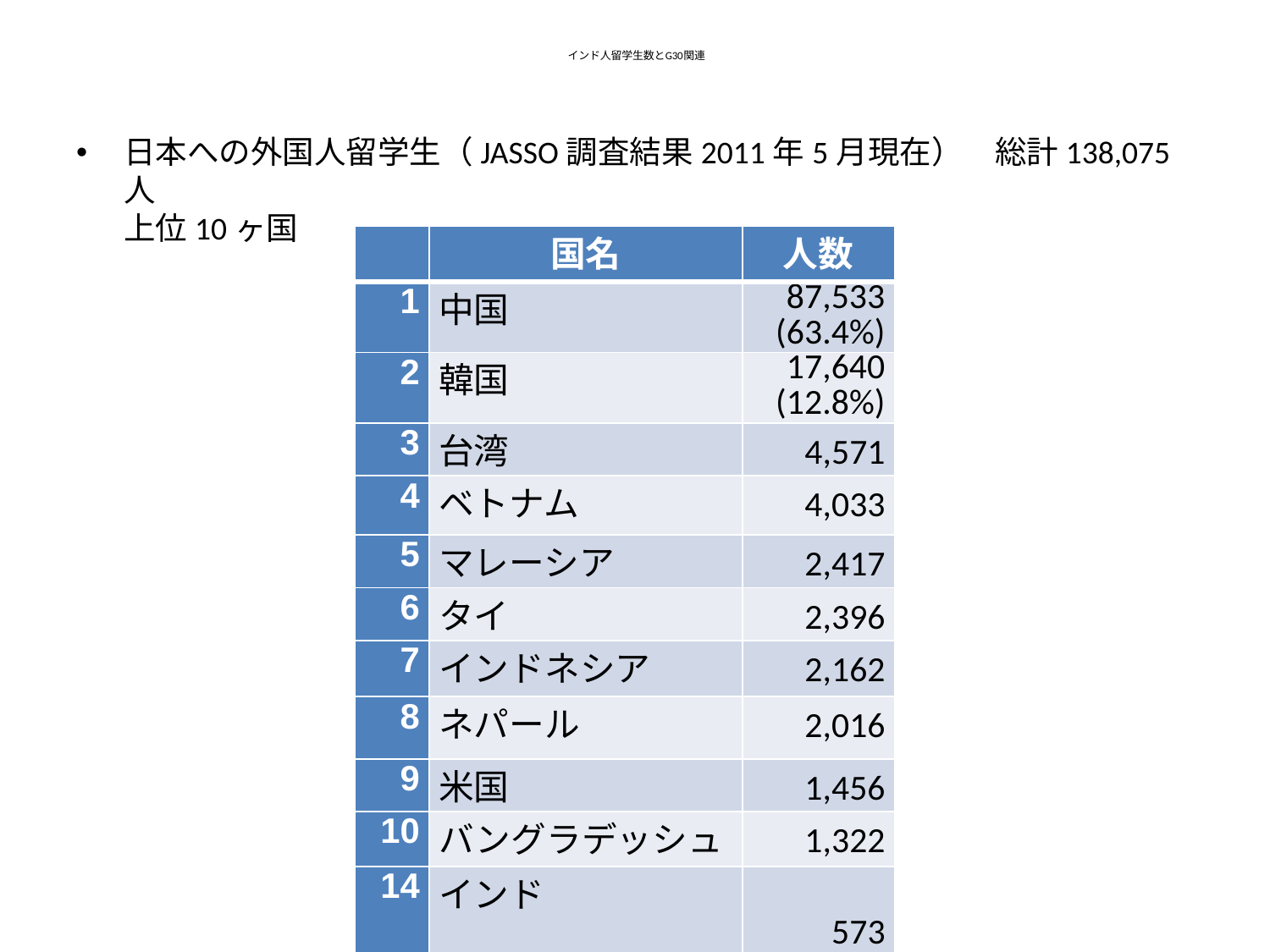

# インド人留学生数とG30関連
日本への外国人留学生（JASSO調査結果2011年5月現在）　総計138,075人
上位10ヶ国
|  | 国名 | 人数 |
| --- | --- | --- |
| 1 | 中国 | 87,533 (63.4%) |
| 2 | 韓国 | 17,640 (12.8%) |
| 3 | 台湾 | 4,571 |
| 4 | ベトナム | 4,033 |
| 5 | マレーシア | 2,417 |
| 6 | タイ | 2,396 |
| 7 | インドネシア | 2,162 |
| 8 | ネパール | 2,016 |
| 9 | 米国 | 1,456 |
| 10 | バングラデッシュ | 1,322 |
| 14 | インド | 573 |